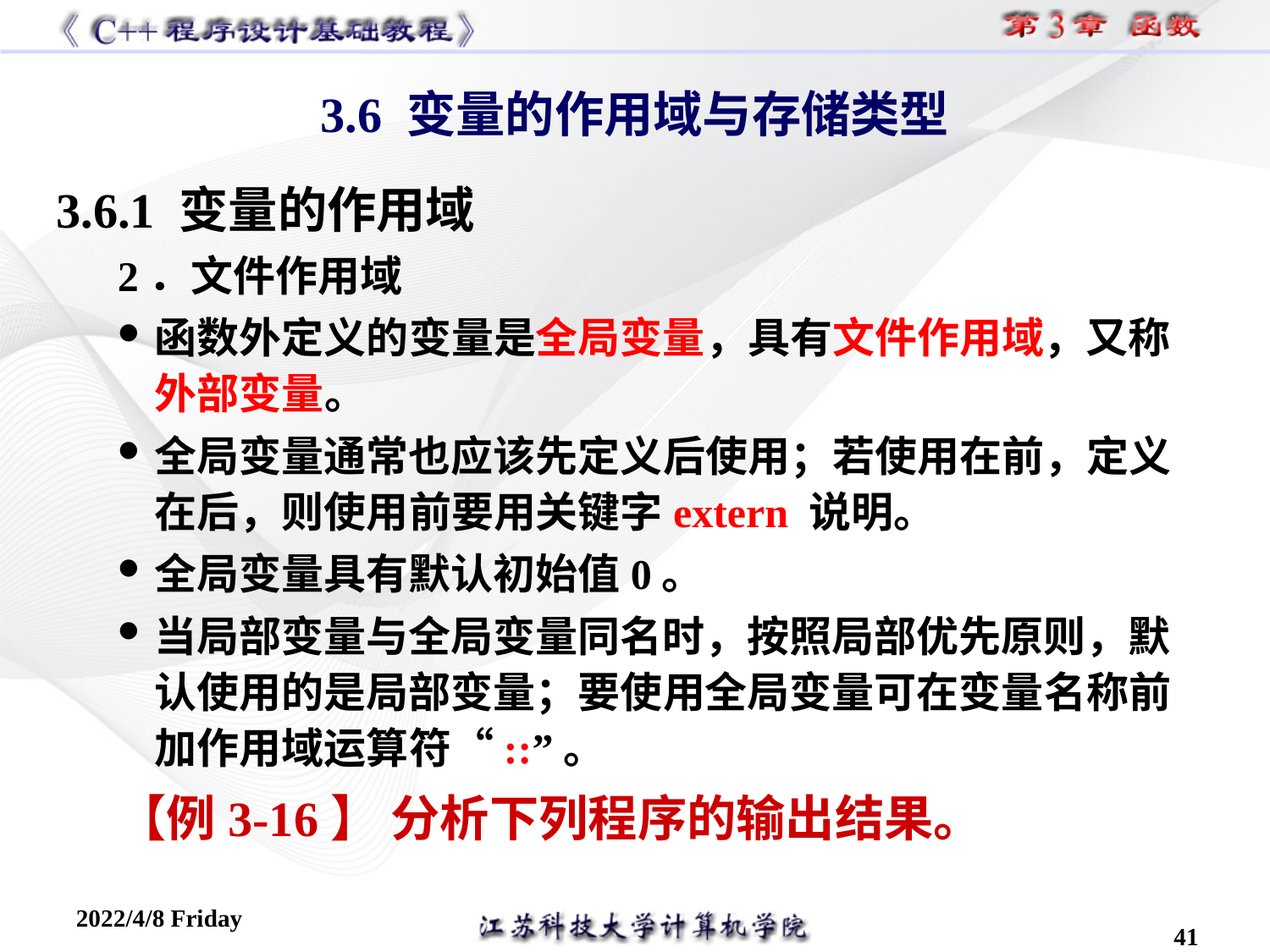

3.6 变量的作用域与存储类型
3.6.1 变量的作用域
2．文件作用域
函数外定义的变量是全局变量，具有文件作用域，又称外部变量。
全局变量通常也应该先定义后使用；若使用在前，定义在后，则使用前要用关键字extern 说明。
全局变量具有默认初始值0。
当局部变量与全局变量同名时，按照局部优先原则，默认使用的是局部变量；要使用全局变量可在变量名称前加作用域运算符“::”。
【例3-16】 分析下列程序的输出结果。